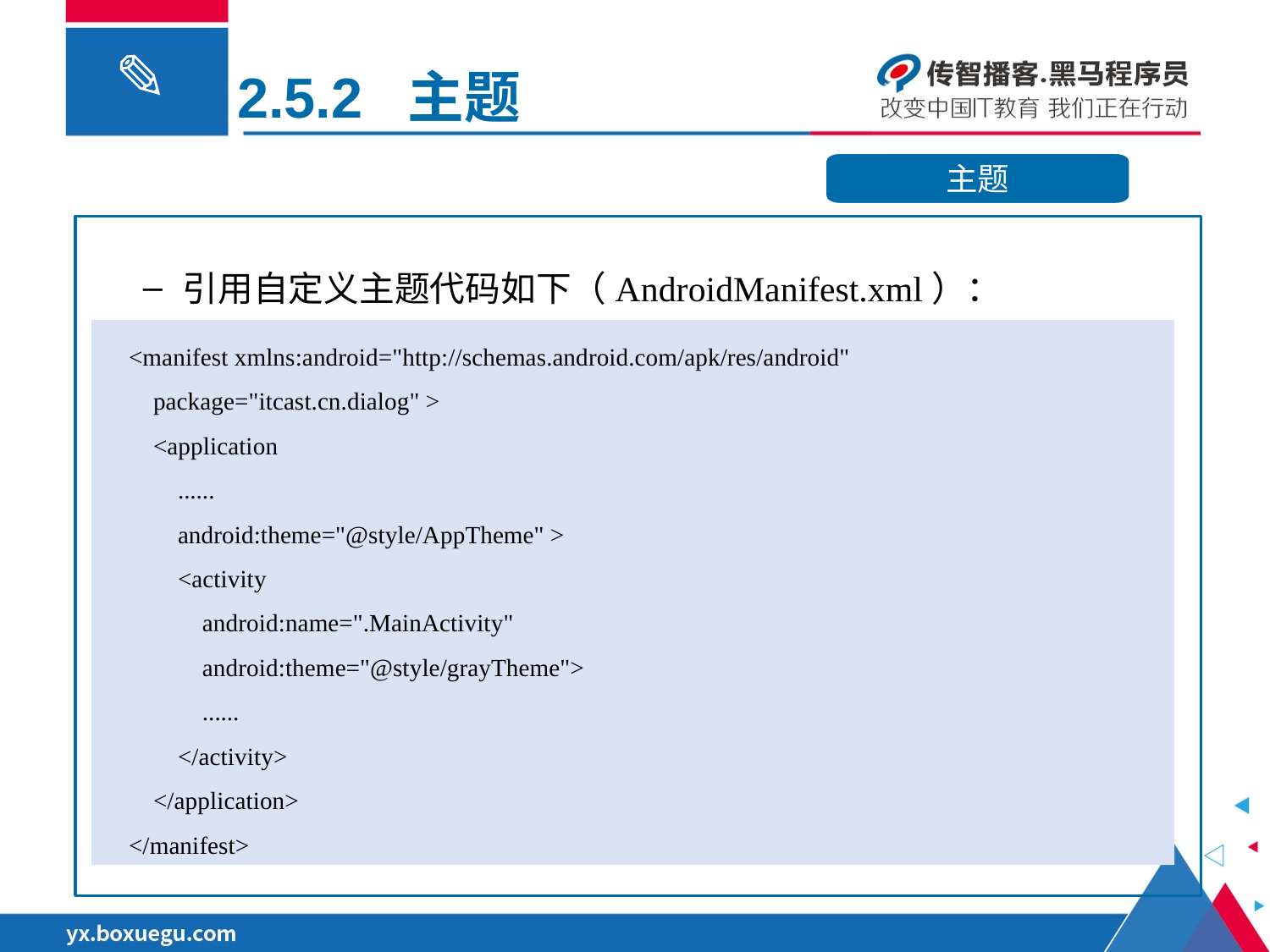

2.5.2  主题

主题

引用自定义主题代码如下（AndroidManifest.xml）：
    <manifest xmlns:android="http://schemas.android.com/apk/res/android"
        package="itcast.cn.dialog" >
        <application
            ......
            android:theme="@style/AppTheme" >
            <activity
                android:name=".MainActivity"
                android:theme="@style/grayTheme">
                ......
            </activity>
        </application>
    </manifest>